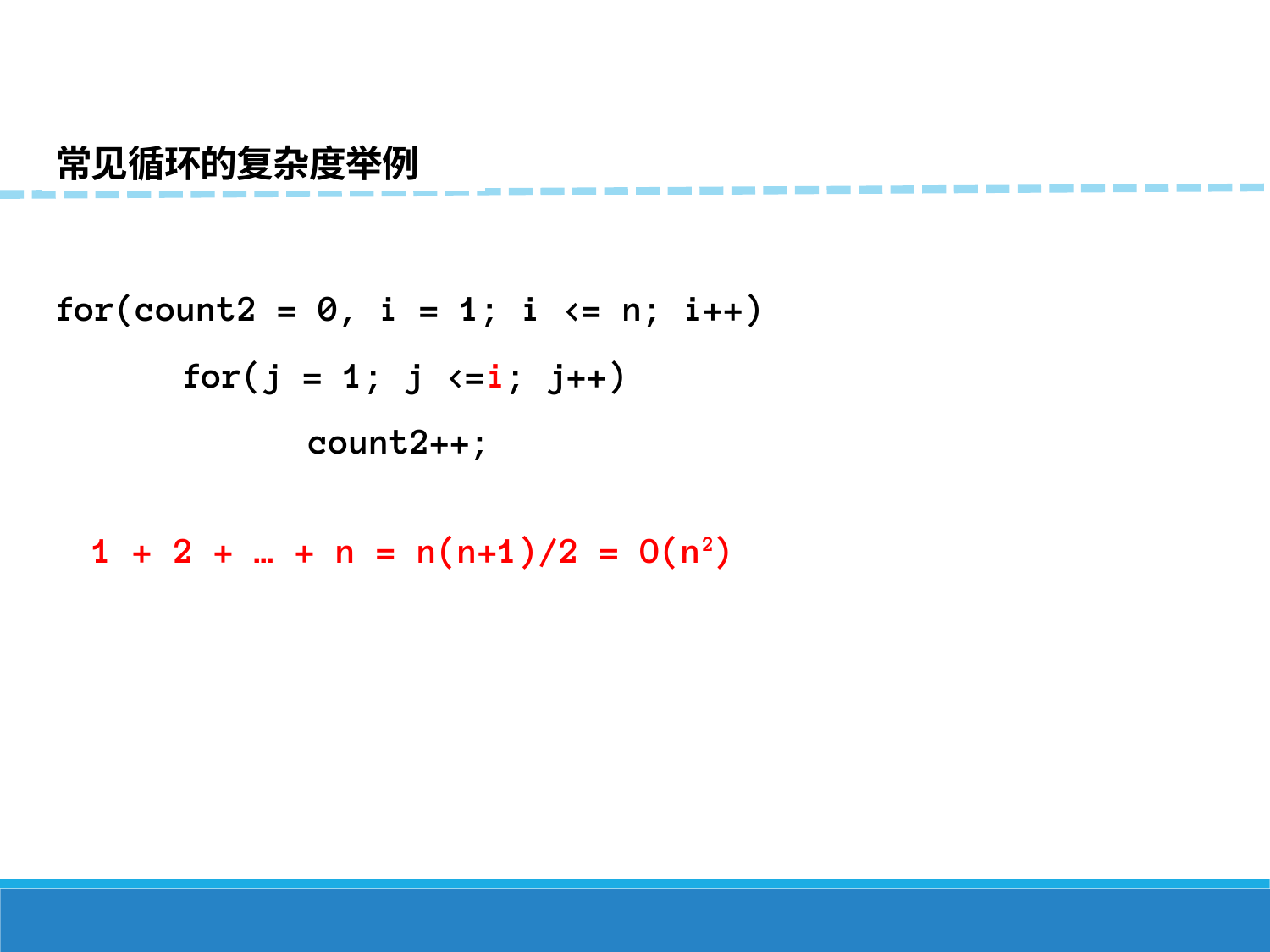

常见循环的复杂度举例
for(count2 = 0, i = 1; i <= n; i++)
	for(j = 1; j <=i; j++)
		count2++;
1 + 2 + … + n = n(n+1)/2 = O(n2)